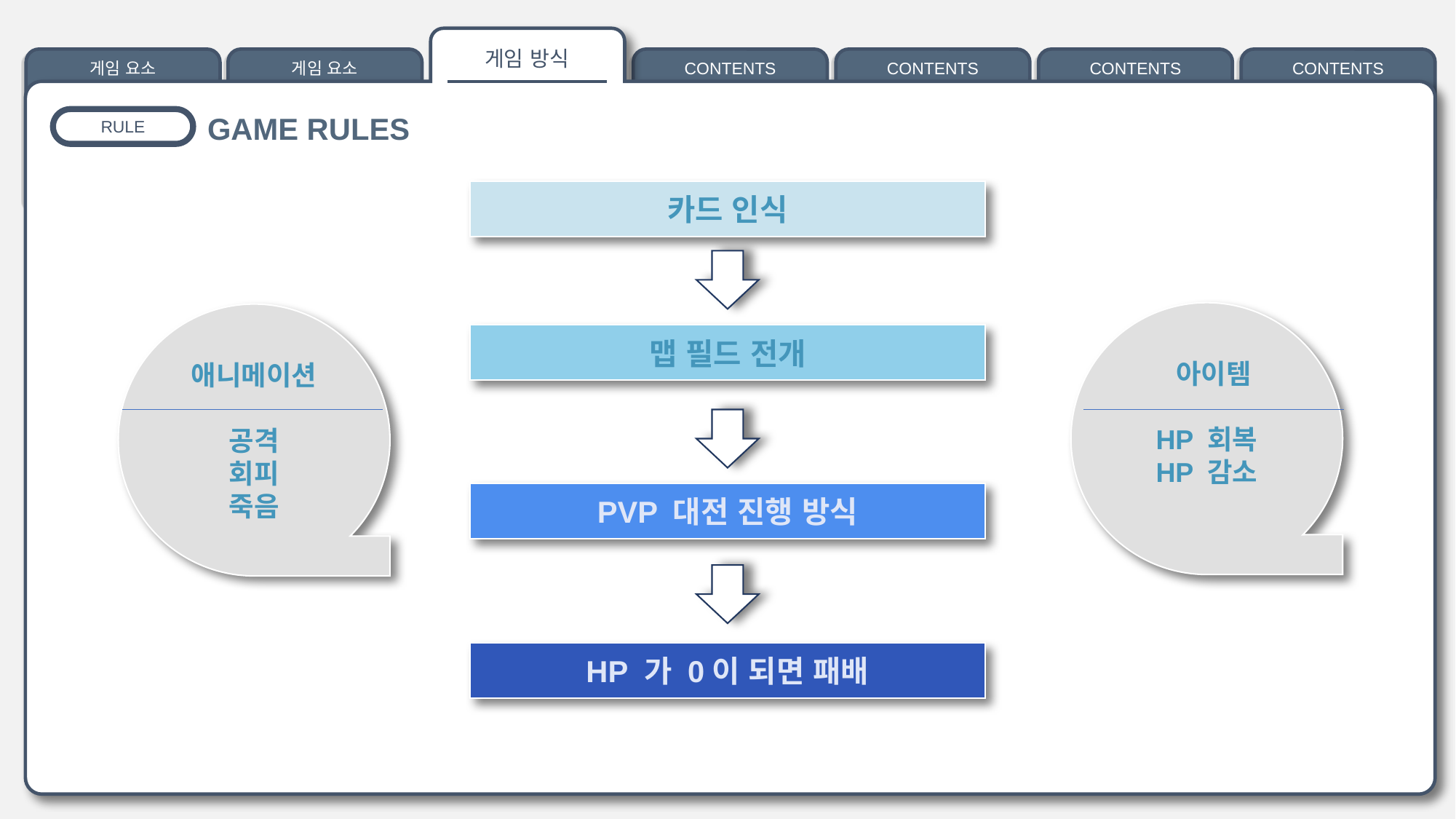

GAME RULES
게임 방식
게임 요소
게임 요소
CONTENTS
CONTENTS
CONTENTS
CONTENTS
RULE
카드 인식

 아이템

HP 회복
HP 감소

애니메이션

공격
회피
죽음
맵 필드 전개

PVP 대전 진행 방식

HP 가 0이 되면 패배